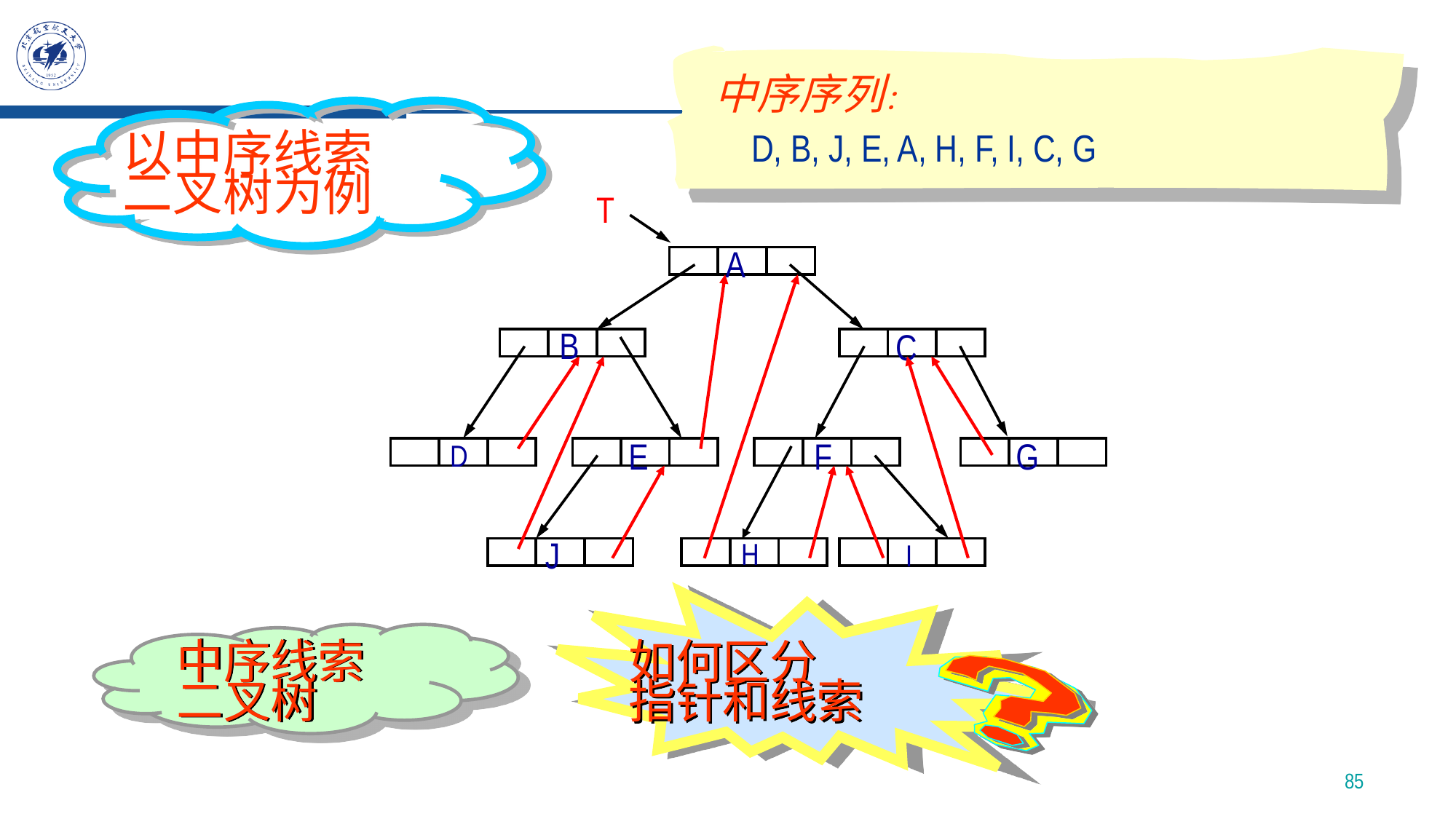

中序序列：
      D, B, J, E, A, H, F, I, C, G

以中序线索
二叉树为例
T

A

B
C

E
G
F
D

J
H
I

如何区分
指针和线索

中序线索
二叉树
85